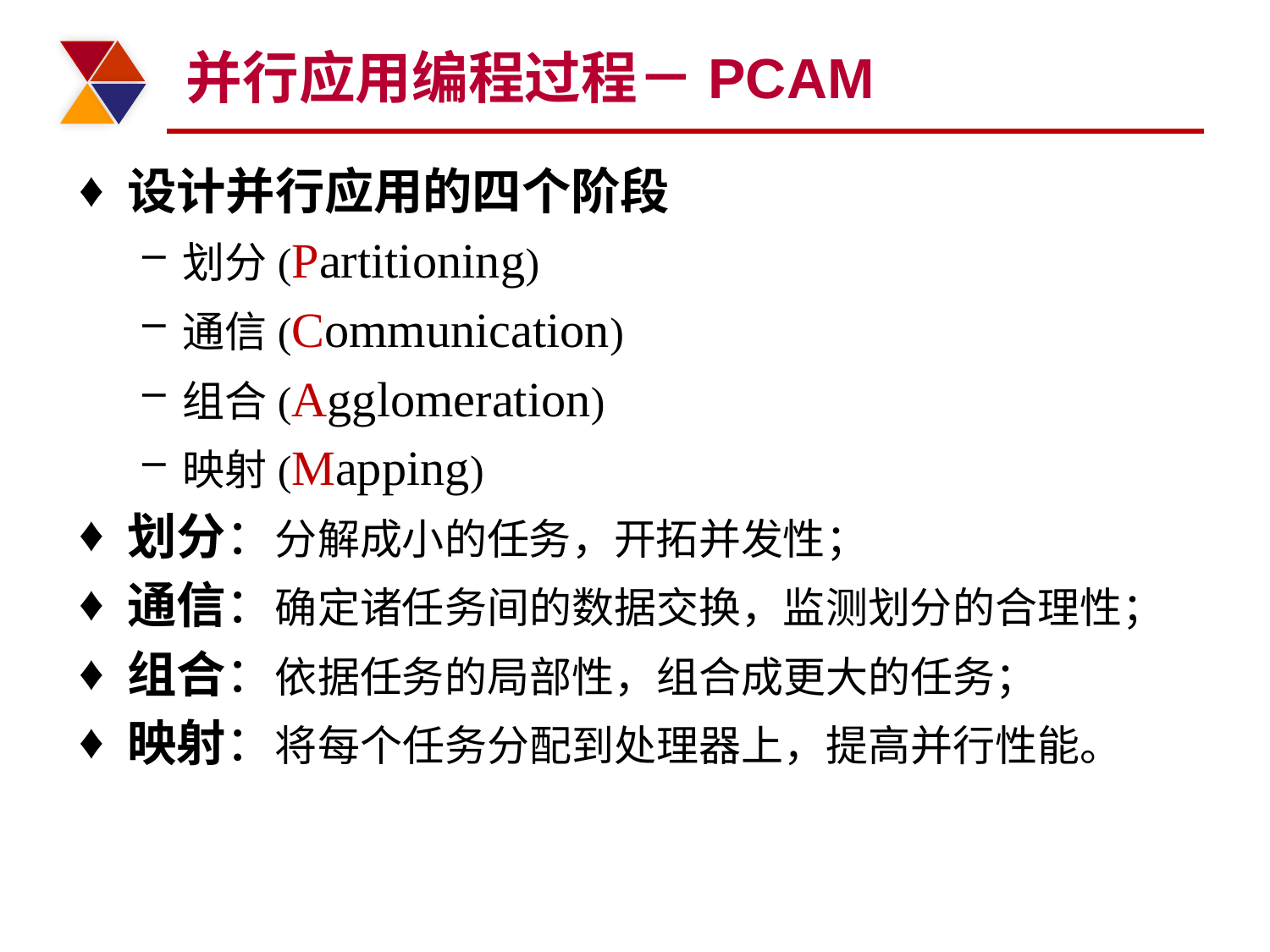

# 并行应用编程过程－PCAM
设计并行应用的四个阶段
划分(Partitioning)
通信(Communication)
组合(Agglomeration)
映射(Mapping)
划分：分解成小的任务，开拓并发性；
通信：确定诸任务间的数据交换，监测划分的合理性；
组合：依据任务的局部性，组合成更大的任务；
映射：将每个任务分配到处理器上，提高并行性能。